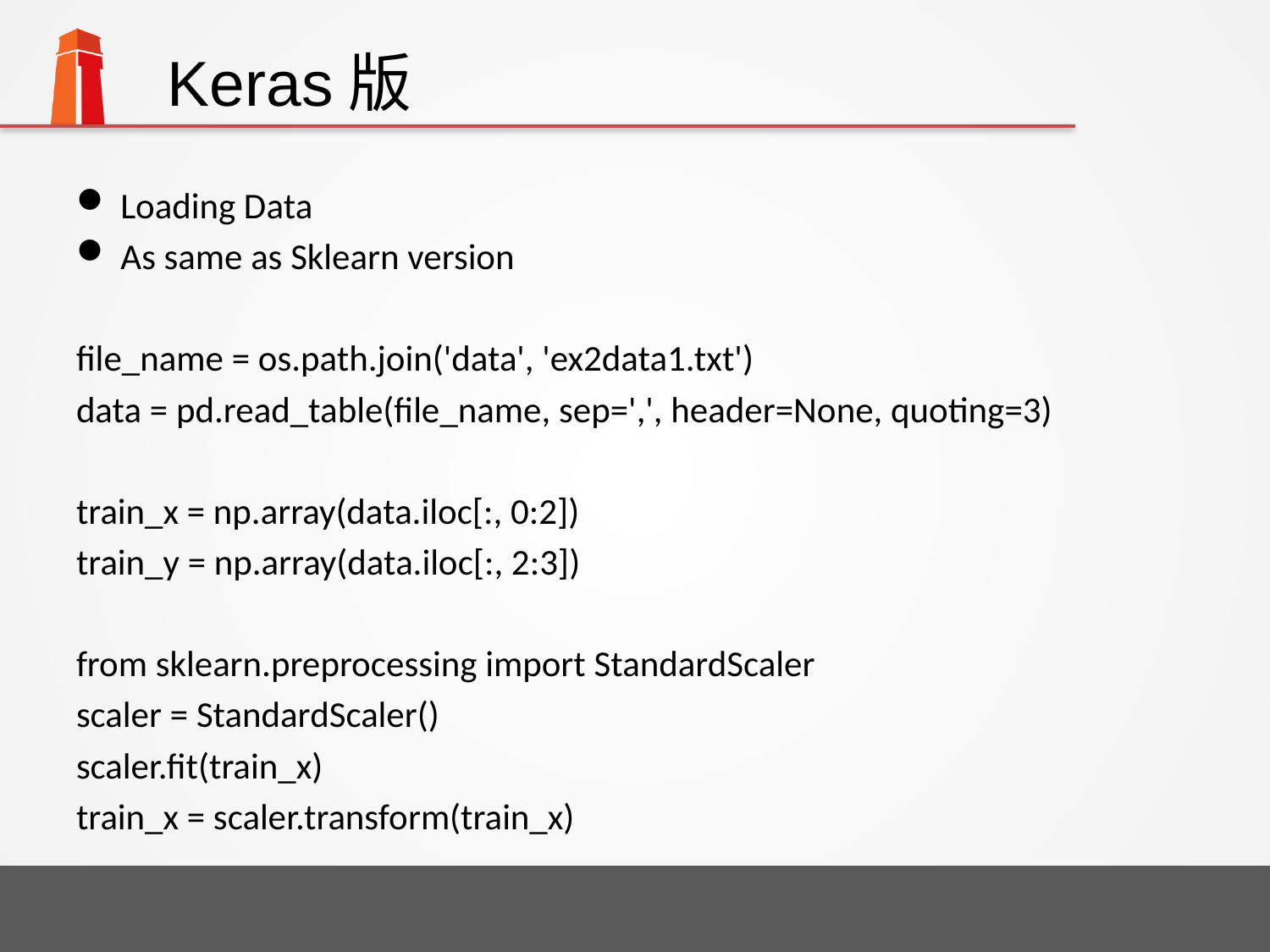

# Keras版
Loading Data
As same as Sklearn version

file_name = os.path.join('data', 'ex2data1.txt')
data = pd.read_table(file_name, sep=',', header=None, quoting=3)

train_x = np.array(data.iloc[:, 0:2])
train_y = np.array(data.iloc[:, 2:3])

from sklearn.preprocessing import StandardScaler
scaler = StandardScaler()
scaler.fit(train_x)
train_x = scaler.transform(train_x)